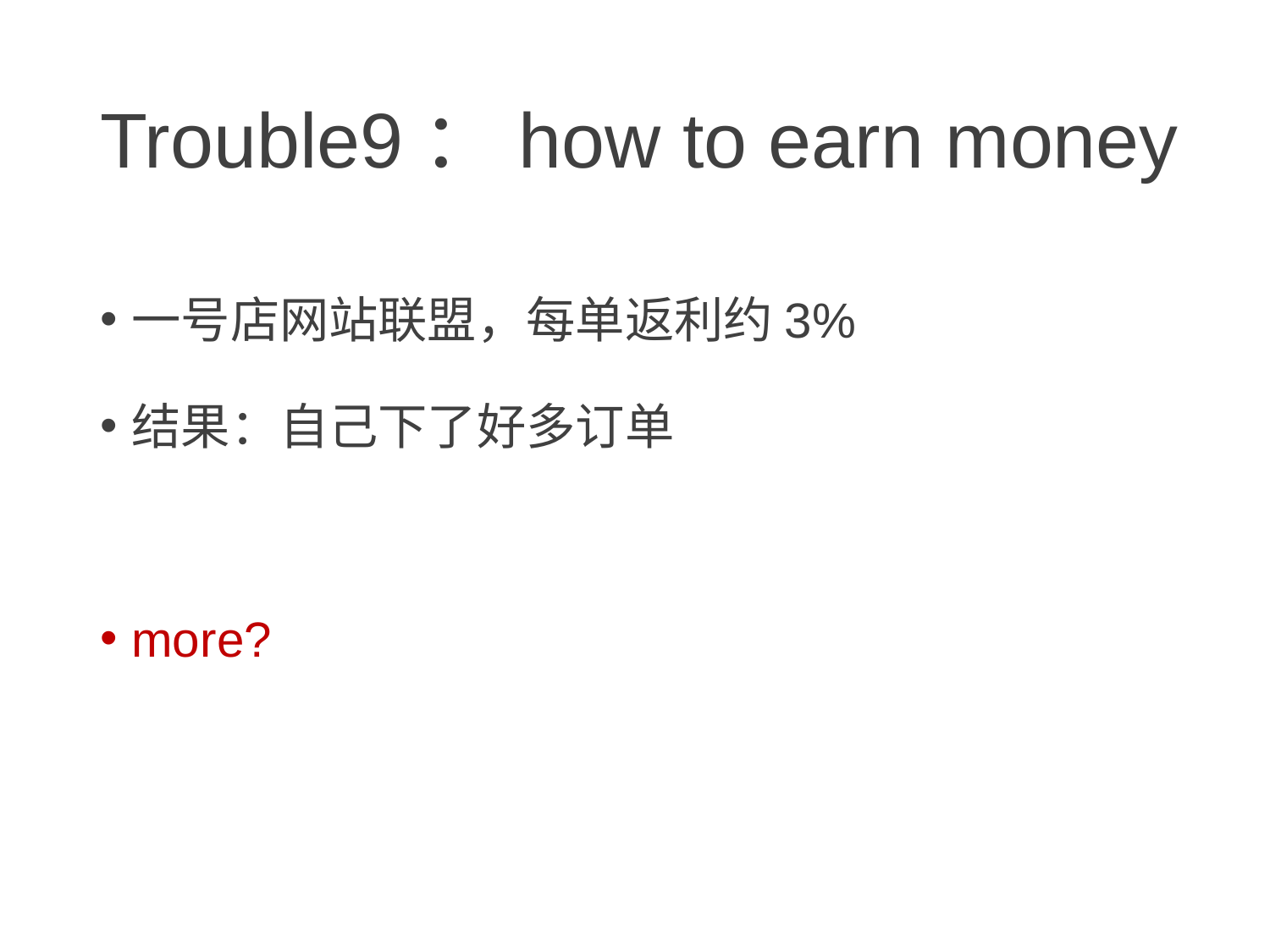

# Trouble9：how to earn money
一号店网站联盟，每单返利约3%
结果：自己下了好多订单

more?